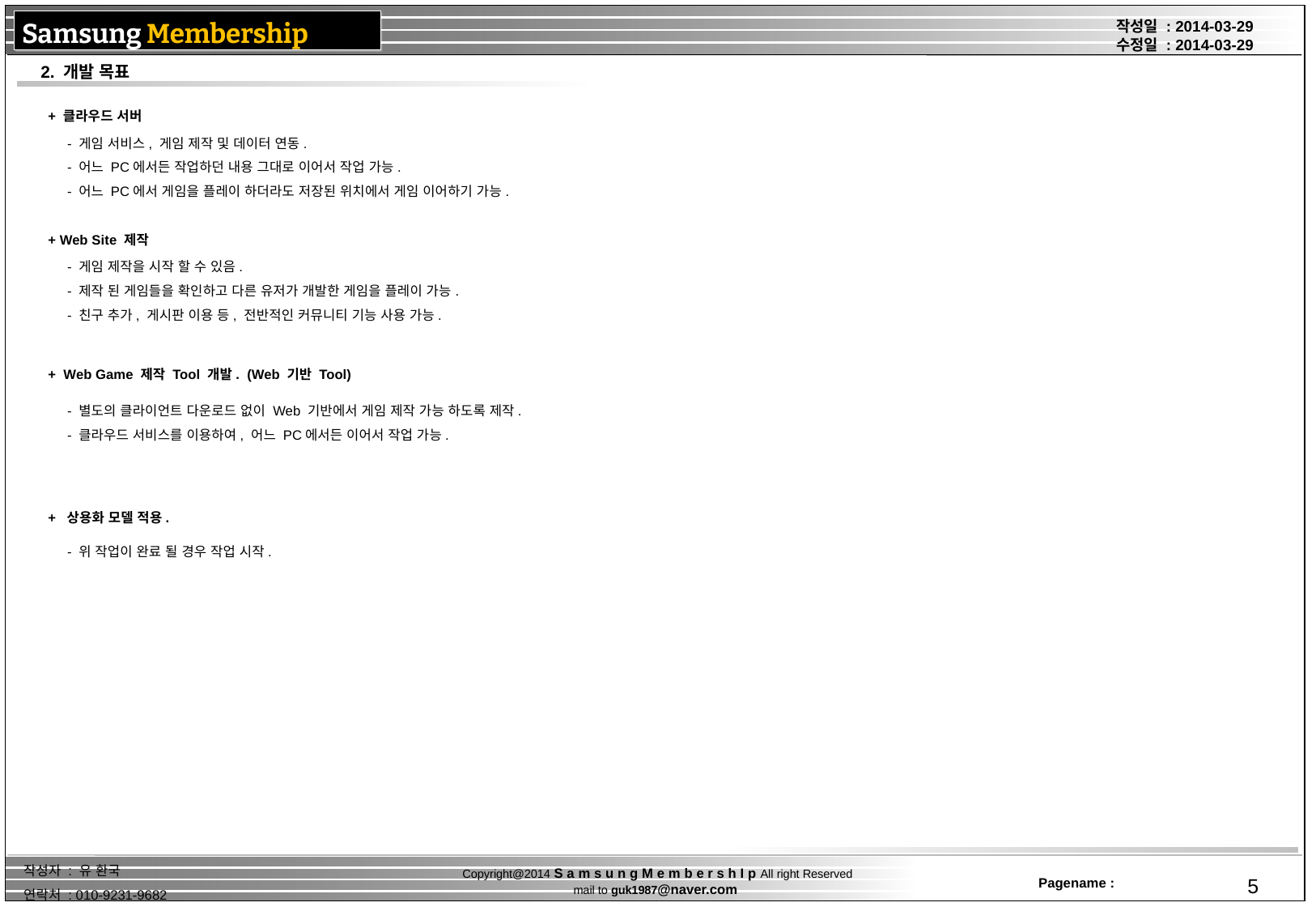

2. 개발 목표

+ 클라우드 서버
- 게임 서비스, 게임 제작 및 데이터 연동.
- 어느 PC에서든 작업하던 내용 그대로 이어서 작업 가능.
- 어느 PC에서 게임을 플레이 하더라도 저장된 위치에서 게임 이어하기 가능.
+ Web Site 제작
- 게임 제작을 시작 할 수 있음.
- 제작 된 게임들을 확인하고 다른 유저가 개발한 게임을 플레이 가능.
- 친구 추가, 게시판 이용 등, 전반적인 커뮤니티 기능 사용 가능.
+  Web Game 제작 Tool 개발.  (Web 기반 Tool)
- 별도의 클라이언트 다운로드 없이 Web 기반에서 게임 제작 가능 하도록 제작.
- 클라우드 서비스를 이용하여, 어느 PC에서든 이어서 작업 가능.
+  상용화 모델 적용.
- 위 작업이 완료 될 경우 작업 시작.